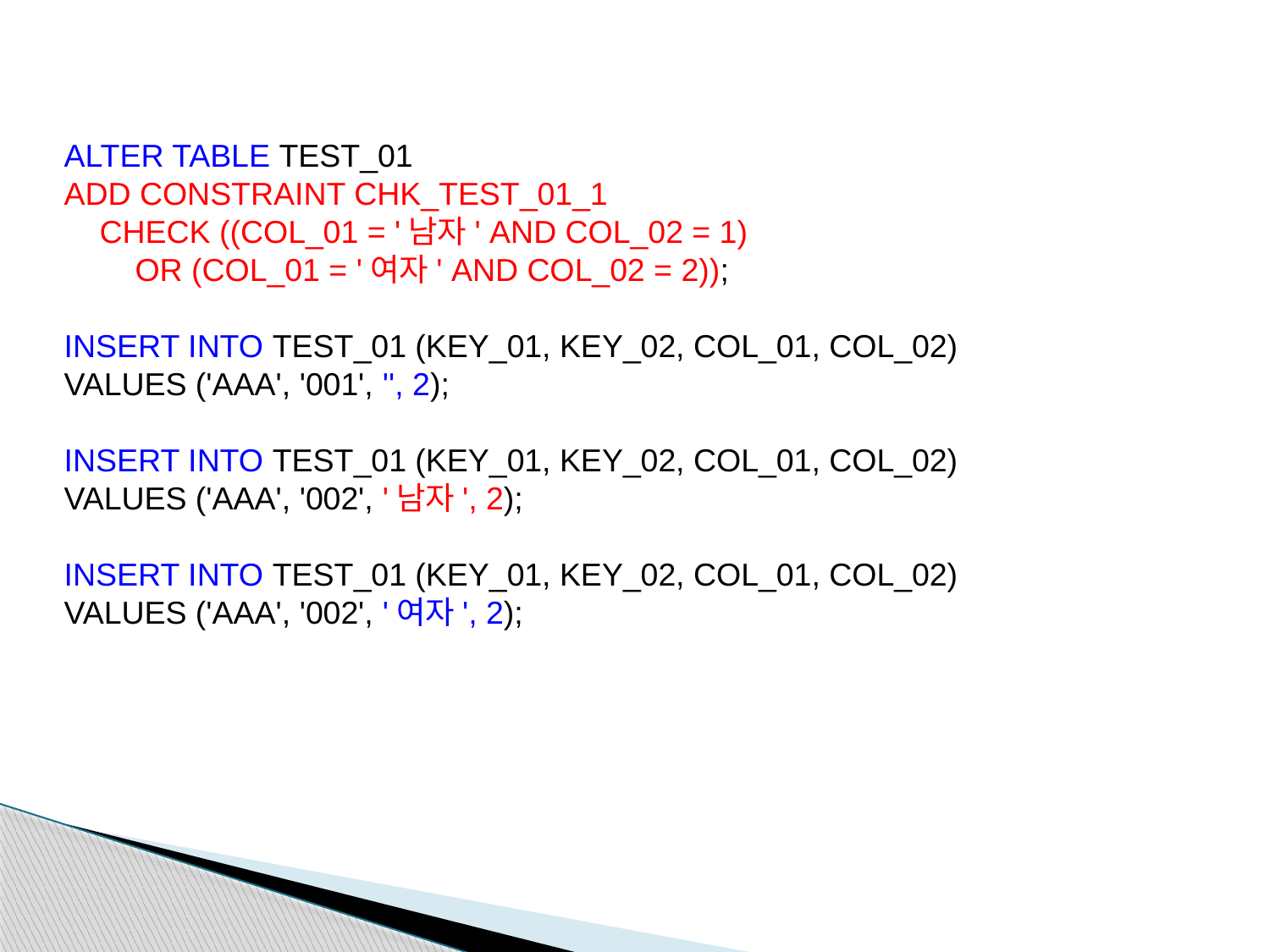

ALTER TABLE TEST_01
ADD CONSTRAINT CHK_TEST_01_1
    CHECK ((COL_01 = '남자' AND COL_02 = 1)
        OR (COL_01 = '여자' AND COL_02 = 2));

INSERT INTO TEST_01 (KEY_01, KEY_02, COL_01, COL_02)
VALUES ('AAA', '001', '', 2);

INSERT INTO TEST_01 (KEY_01, KEY_02, COL_01, COL_02)
VALUES ('AAA', '002', '남자', 2);

INSERT INTO TEST_01 (KEY_01, KEY_02, COL_01, COL_02)
VALUES ('AAA', '002', '여자', 2);